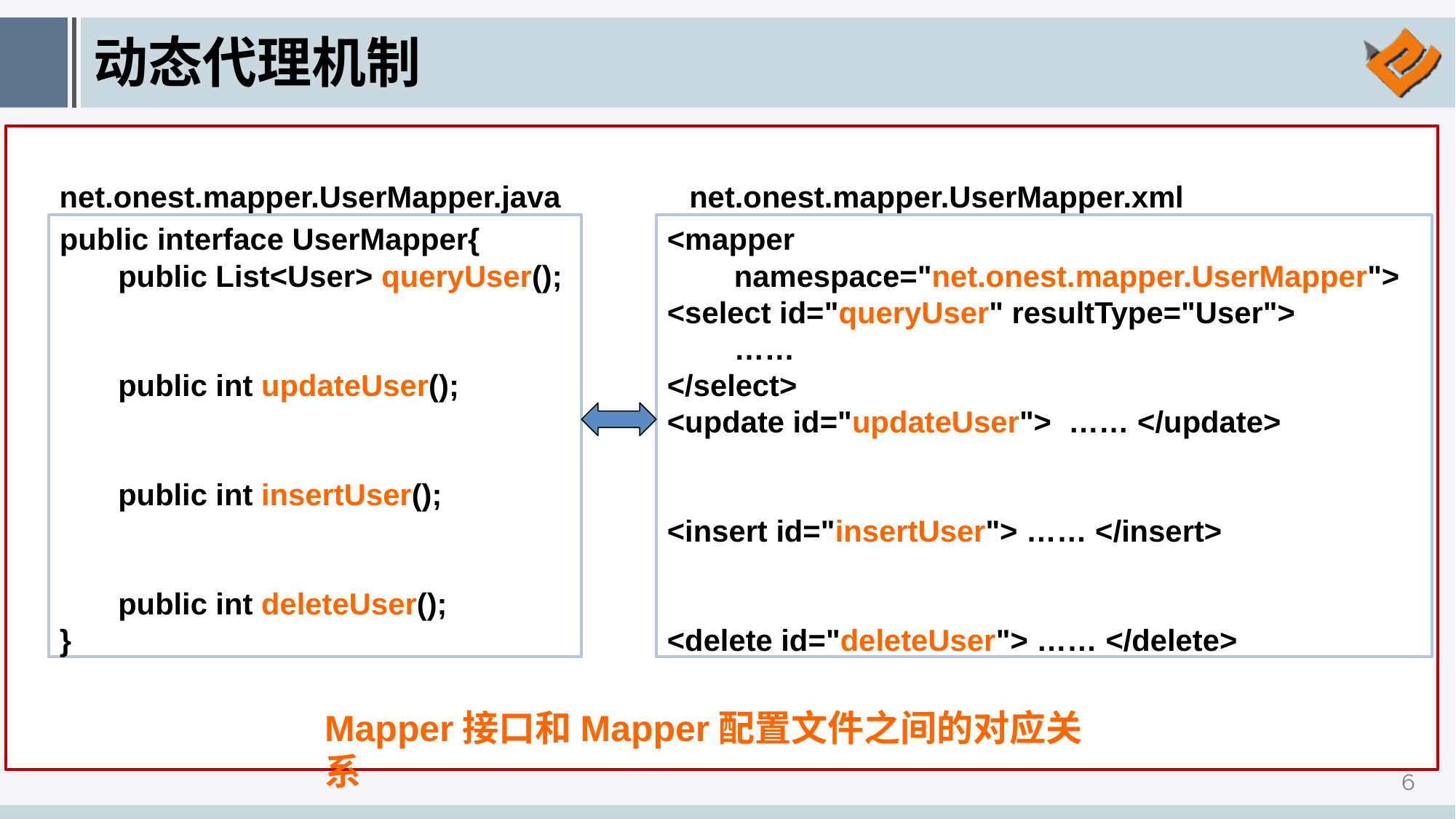

# 动态代理机制

net.onest.mapper.UserMapper.java
net.onest.mapper.UserMapper.xml
public interface UserMapper{
       public List<User> queryUser();

       public int updateUser();

       public int insertUser();

       public int deleteUser();
}
<mapper
        namespace="net.onest.mapper.UserMapper">
<select id="queryUser" resultType="User">
        ……
</select>
<update id="updateUser">  …… </update>

<insert id="insertUser"> …… </insert>

<delete id="deleteUser"> …… </delete>

Mapper接口和Mapper配置文件之间的对应关系